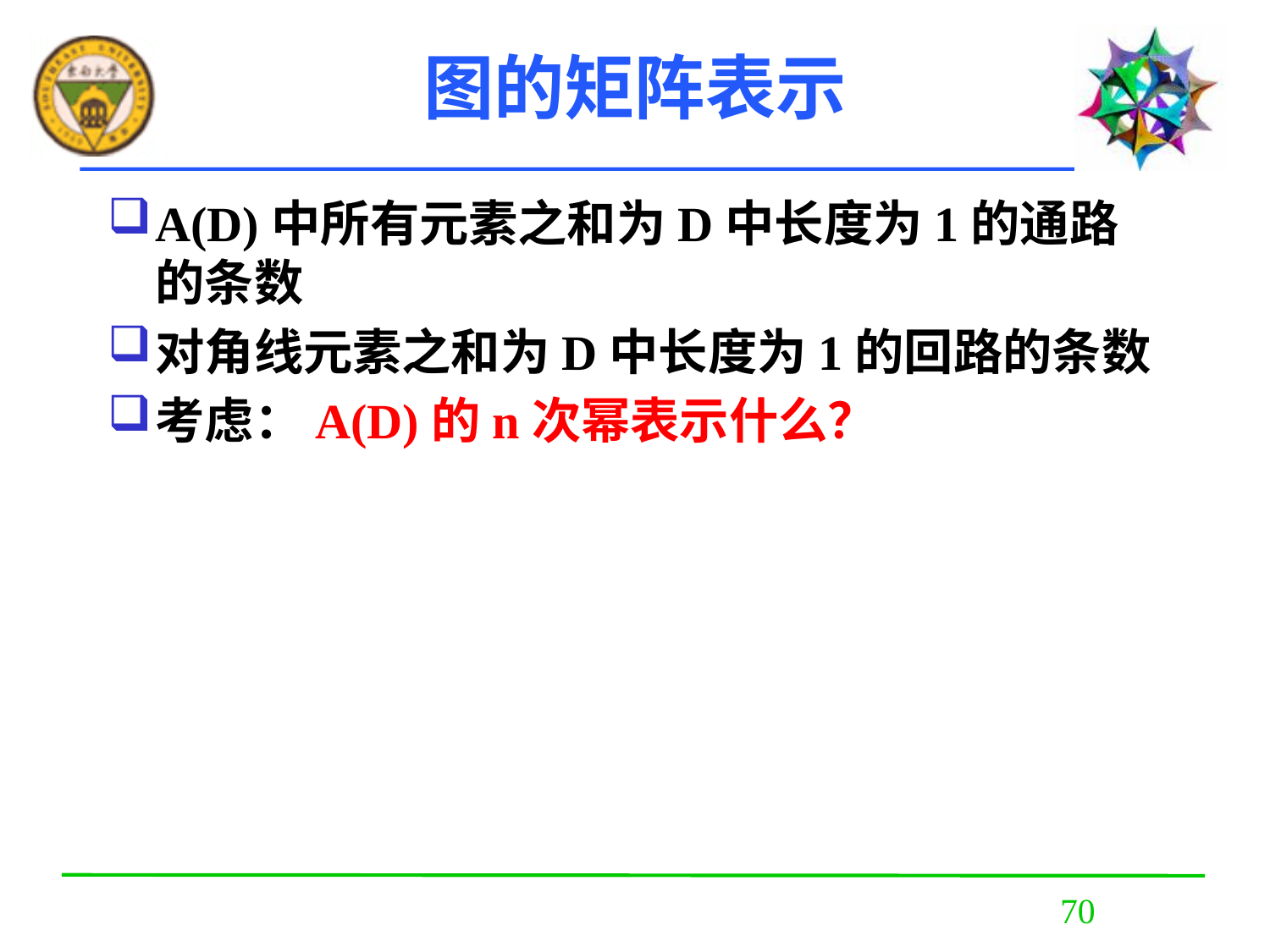

# 图的矩阵表示
A(D)中所有元素之和为D中长度为1的通路的条数
对角线元素之和为D中长度为1的回路的条数
考虑：A(D)的n次幂表示什么？